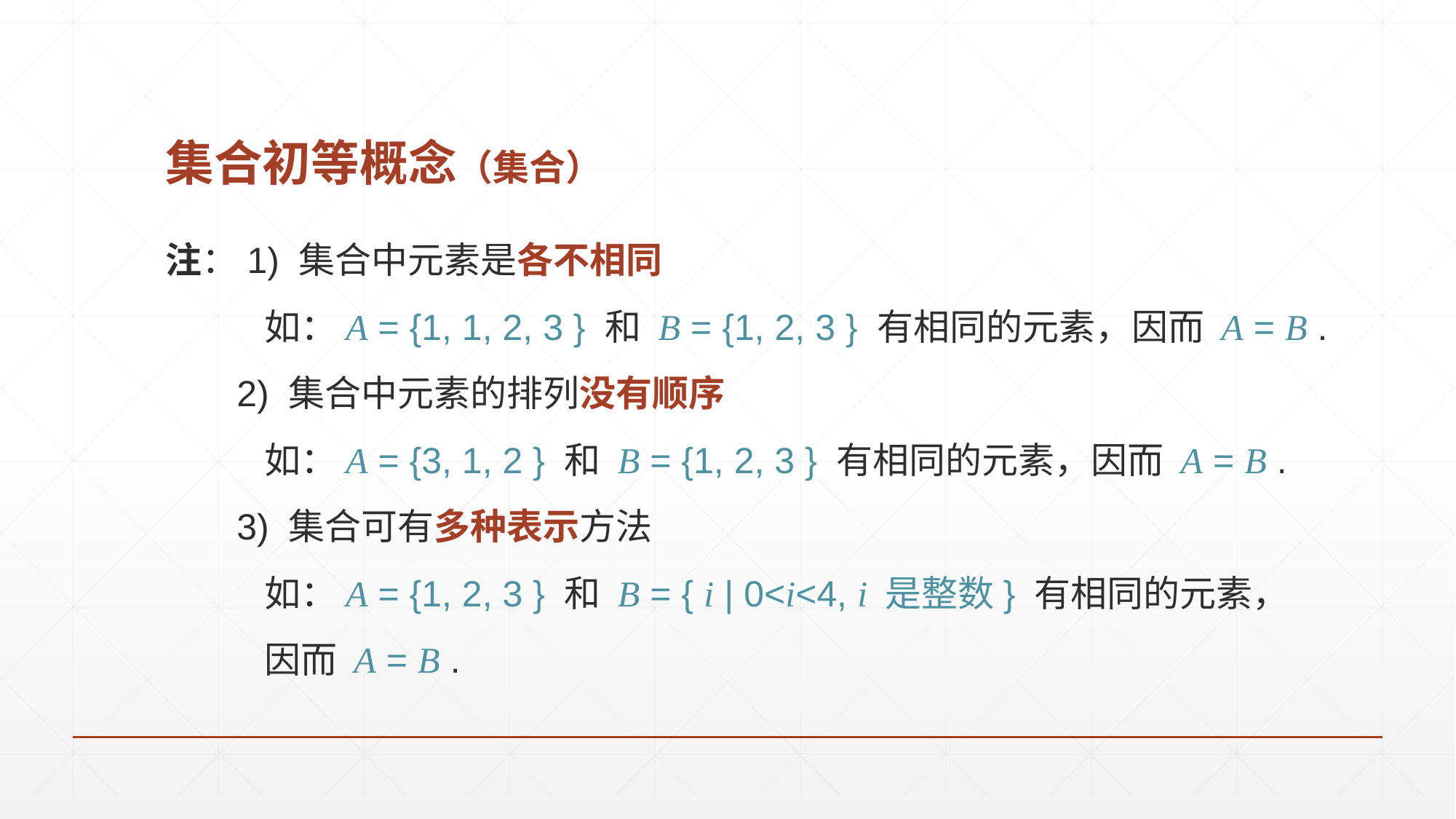

# 集合初等概念（集合）
注：1) 集合中元素是各不相同
           如：A = {1, 1, 2, 3 } 和 B = {1, 2, 3 } 有相同的元素，因而 A = B .
       2) 集合中元素的排列没有顺序
           如：A = {3, 1, 2 } 和 B = {1, 2, 3 } 有相同的元素，因而 A = B .
       3) 集合可有多种表示方法
           如：A = {1, 2, 3 } 和 B = { i | 0<i<4, i 是整数} 有相同的元素，
           因而 A = B .